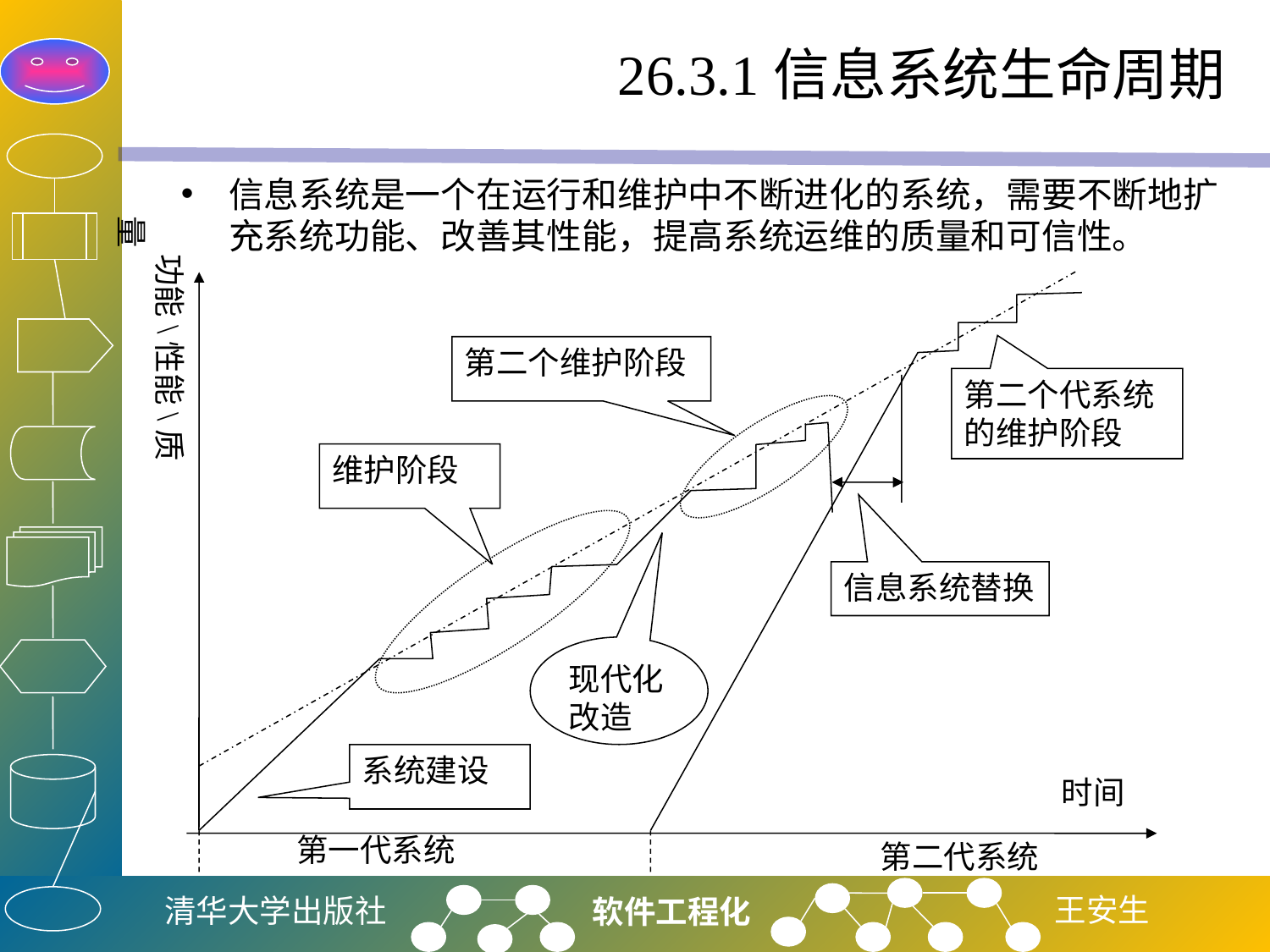

# 26.3.1信息系统生命周期
信息系统是一个在运行和维护中不断进化的系统，需要不断地扩充系统功能、改善其性能，提高系统运维的质量和可信性。
功能\性能\质量

第二个维护阶段
第二个代系统的维护阶段

维护阶段

信息系统替换
现代化改造

系统建设
时间
第一代系统
第二代系统